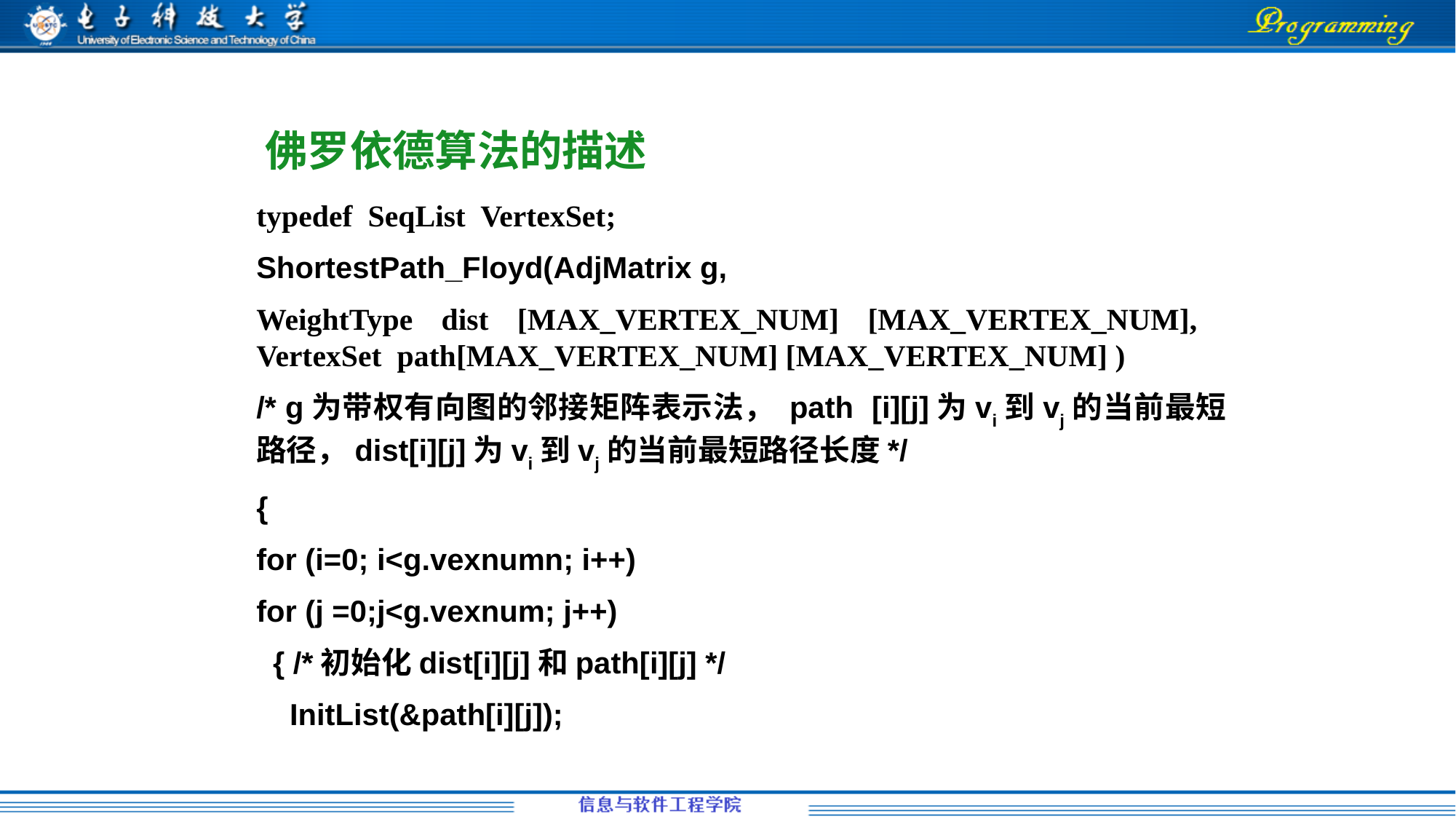

佛罗依德算法的描述
typedef  SeqList  VertexSet;
ShortestPath_Floyd(AdjMatrix g,
WeightType dist [MAX_VERTEX_NUM] [MAX_VERTEX_NUM],  VertexSet  path[MAX_VERTEX_NUM] [MAX_VERTEX_NUM] )
/* g为带权有向图的邻接矩阵表示法， path [i][j]为vi到vj的当前最短路径，dist[i][j]为vi到vj的当前最短路径长度*/
{
for (i=0; i<g.vexnumn; i++)
for (j =0;j<g.vexnum; j++)
  { /*初始化dist[i][j]和path[i][j] */
    InitList(&path[i][j]);